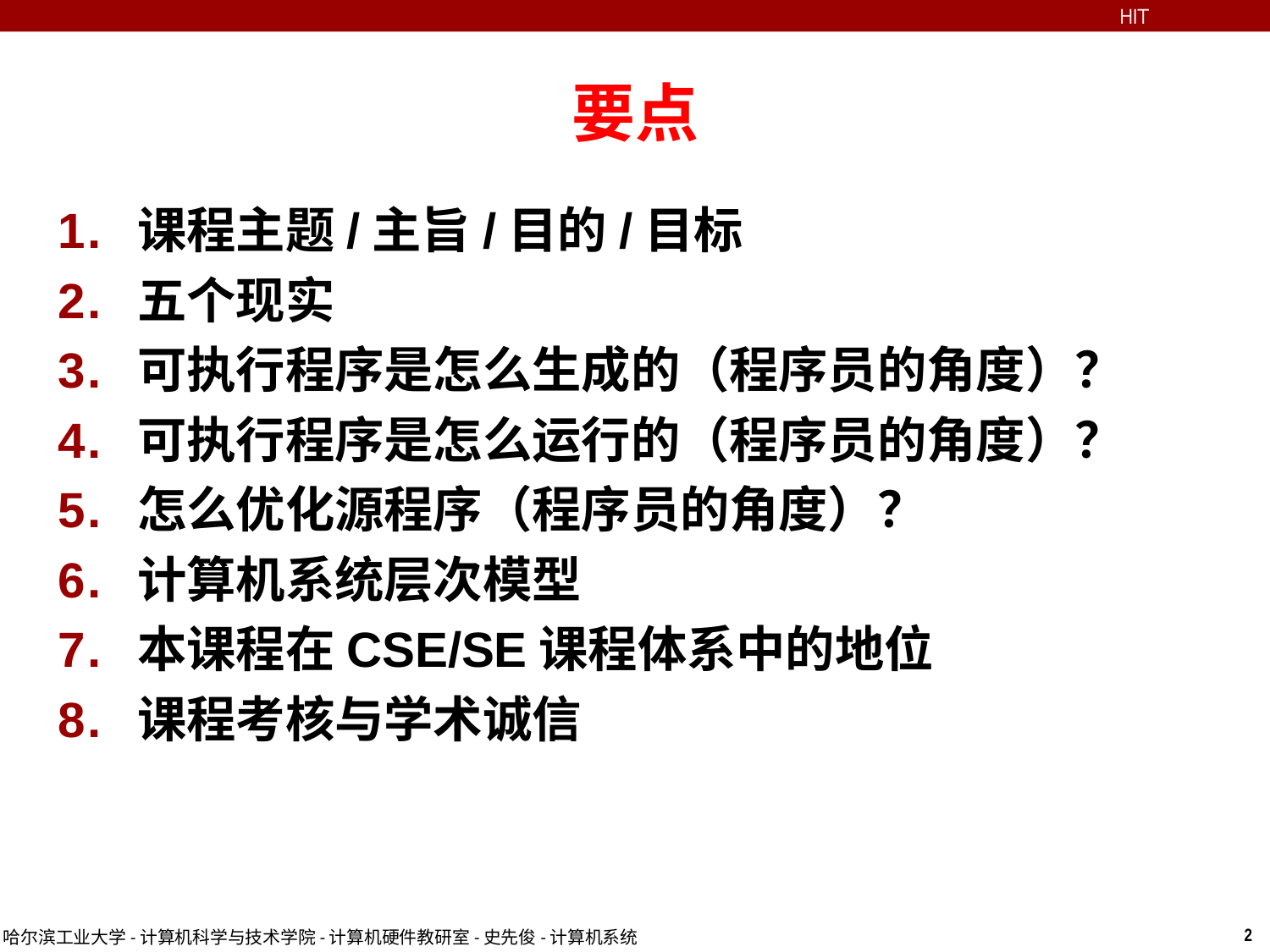

HIT
# 要点
课程主题/主旨/目的/目标
五个现实
可执行程序是怎么生成的（程序员的角度）？
可执行程序是怎么运行的（程序员的角度）？
怎么优化源程序（程序员的角度）？
计算机系统层次模型
本课程在CSE/SE课程体系中的地位
课程考核与学术诚信